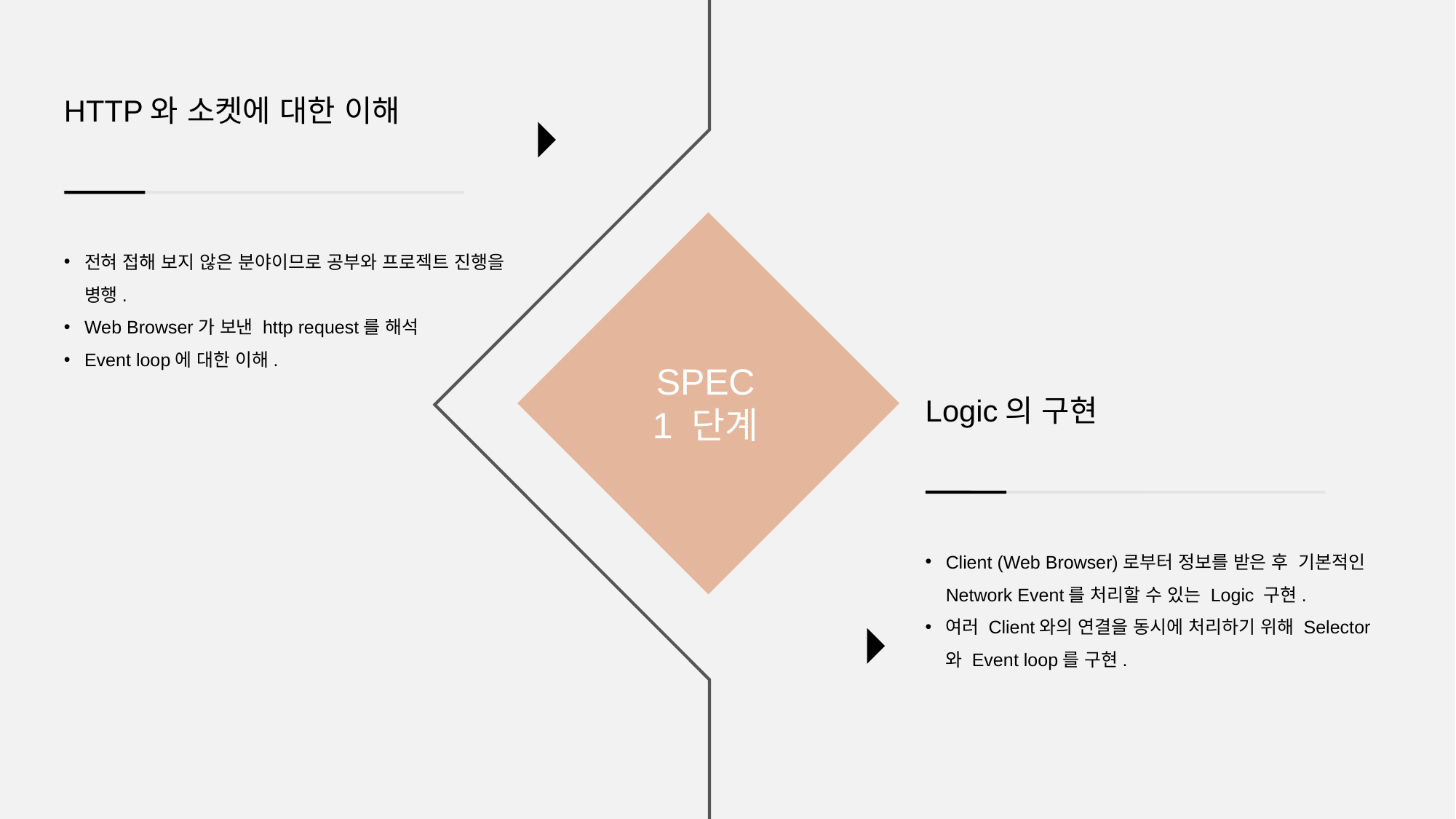

HTTP와 소켓에 대한 이해

전혀 접해 보지 않은 분야이므로 공부와 프로젝트 진행을 병행.
Web Browser가 보낸 http request를 해석
Event loop에 대한 이해.

SPEC
1 단계
START
Logic의 구현

Client (Web Browser)로부터 정보를 받은 후  기본적인 Network Event를 처리할 수 있는 Logic 구현.
여러 Client와의 연결을 동시에 처리하기 위해 Selector와 Event loop를 구현.